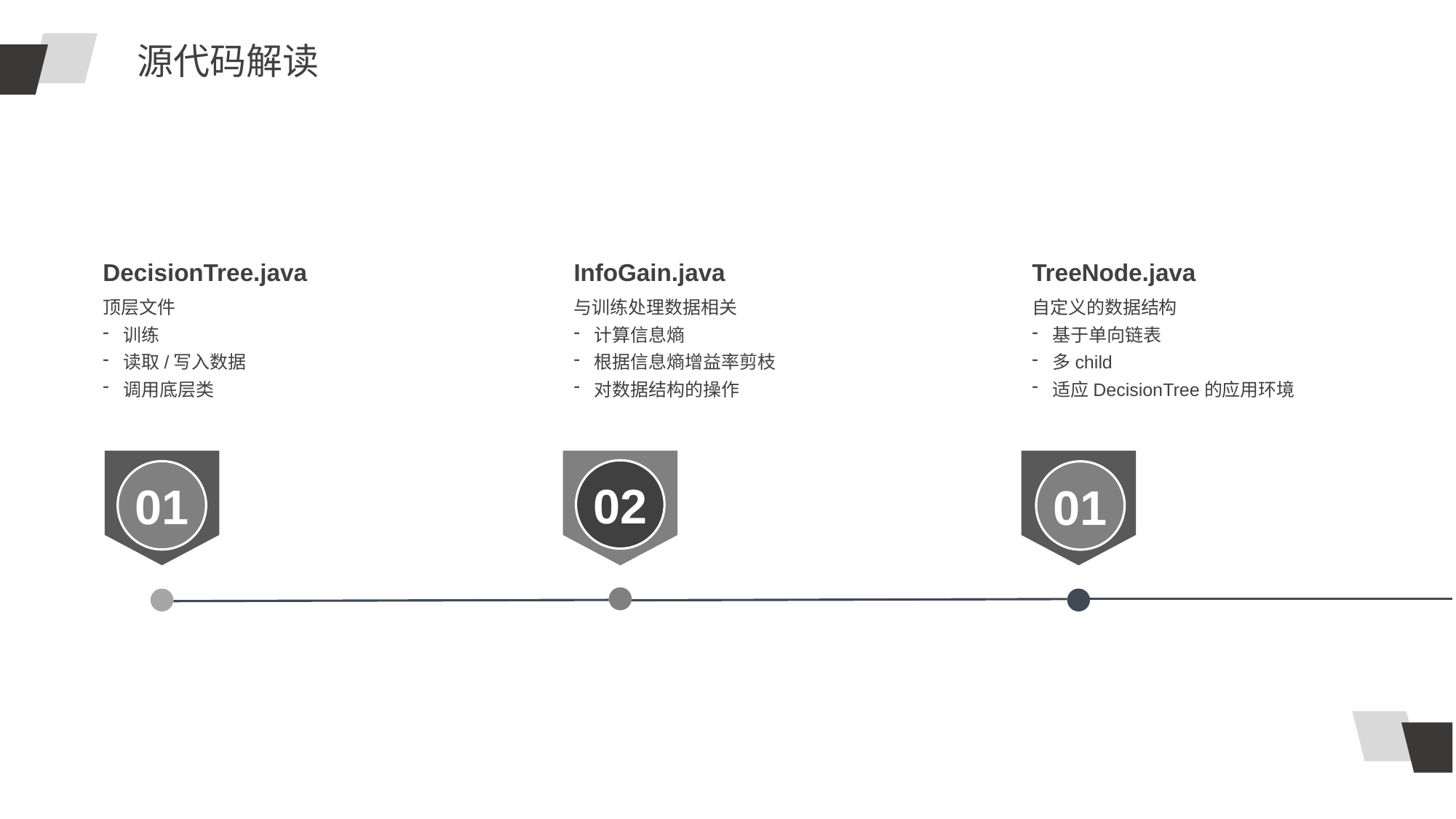

源代码解读
DecisionTree.java
InfoGain.java
TreeNode.java
顶层文件
训练
读取/写入数据
调用底层类
与训练处理数据相关
计算信息熵
根据信息熵增益率剪枝
对数据结构的操作
自定义的数据结构
基于单向链表
多child
适应DecisionTree的应用环境

02
01
01